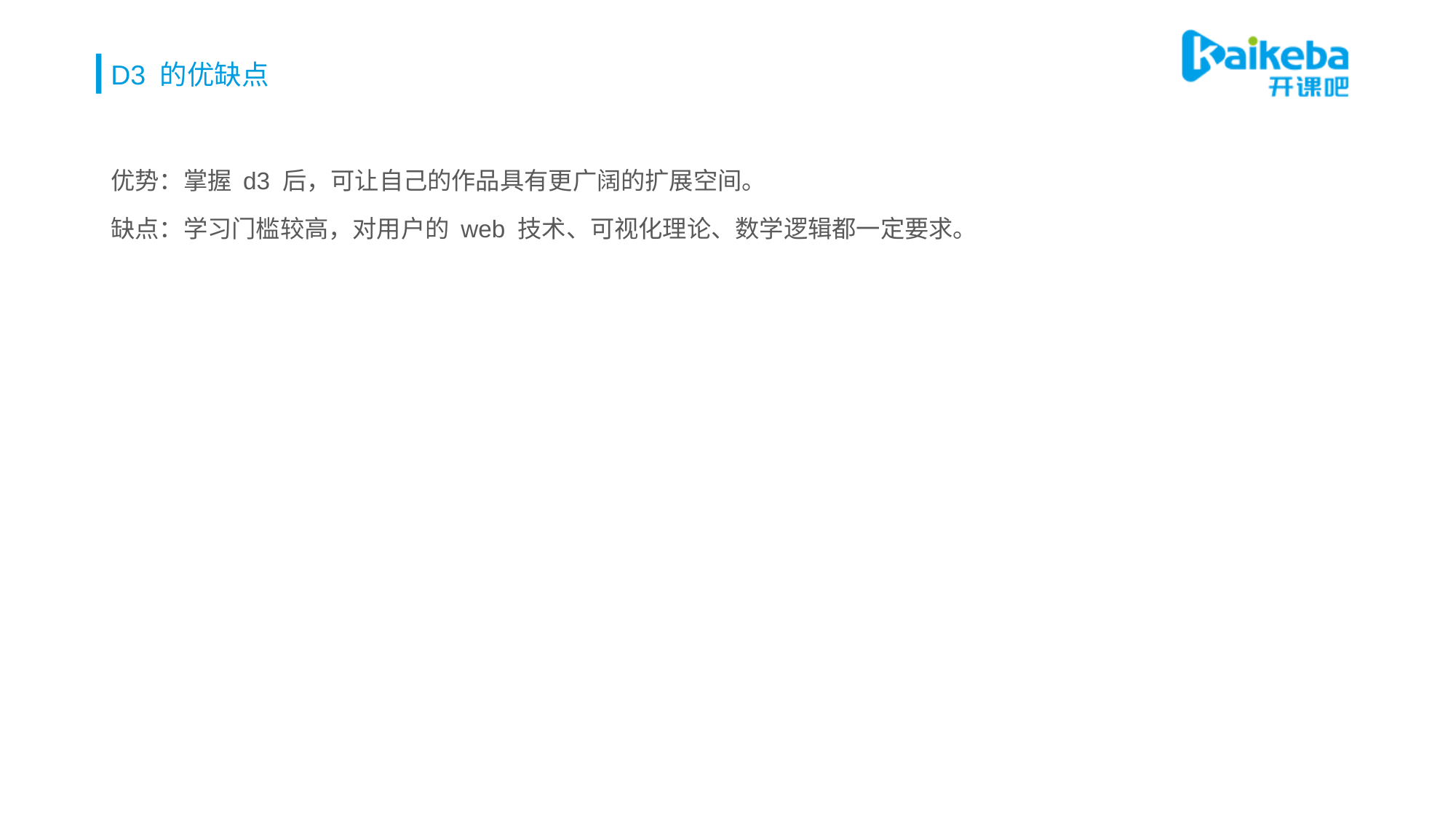

# D3 的优缺点
优势：掌握 d3 后，可让自己的作品具有更广阔的扩展空间。
缺点：学习门槛较高，对用户的 web 技术、可视化理论、数学逻辑都一定要求。